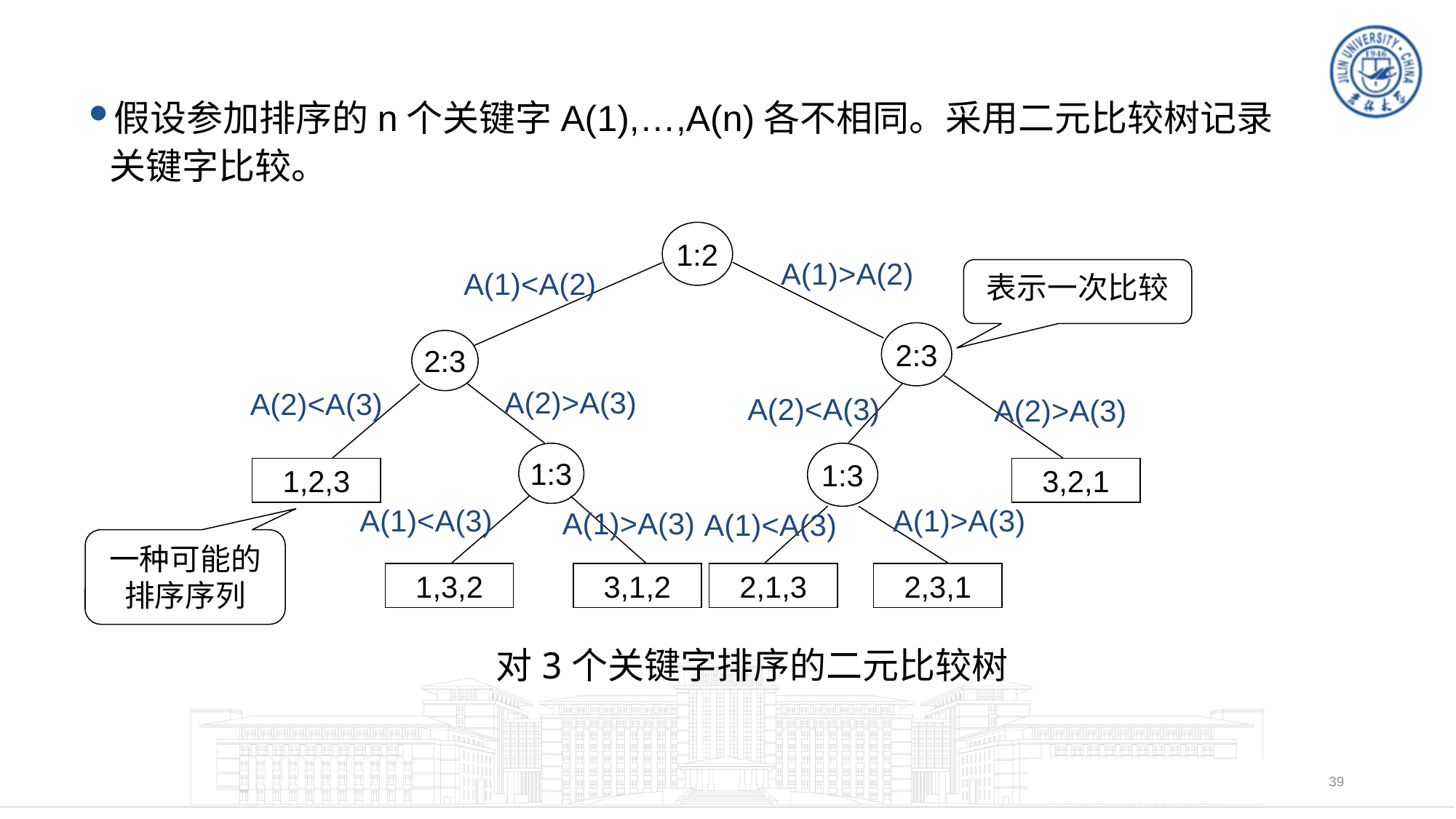

假设参加排序的n个关键字A(1),…,A(n)各不相同。采用二元比较树记录关键字比较。
1:2
A(1)>A(2)
A(1)<A(2)

2:3
2:3

A(2)>A(3)
A(2)<A(3)

A(2)<A(3)
A(2)>A(3)
1:3
1:3
1,2,3
3,2,1
A(1)<A(3)

A(1)>A(3)
A(1)>A(3)
A(1)<A(3)

1,3,2
3,1,2
2,1,3
2,3,1
表示一次比较
一种可能的排序序列
对3个关键字排序的二元比较树
39